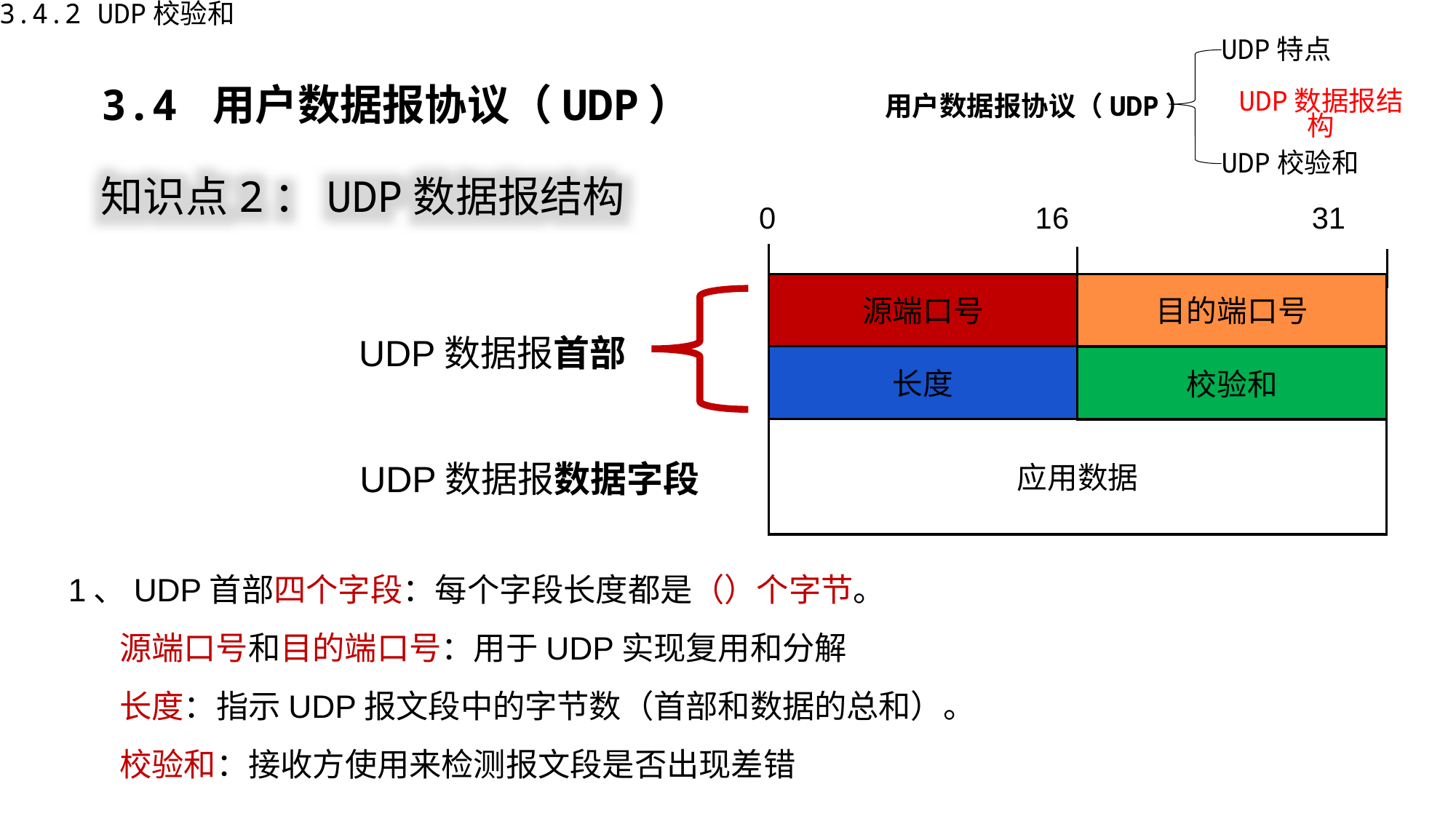

3.4.2 UDP校验和
UDP特点

用户数据报协议（UDP）
UDP数据报结构
UDP校验和
3.4 用户数据报协议（UDP）
知识点2：UDP数据报结构
0                               16                             31
源端口号
目的端口号
长度
校验和
应用数据

UDP数据报首部
UDP数据报数据字段
1、UDP首部四个字段：每个字段长度都是（）个字节。
      源端口号和目的端口号：用于UDP实现复用和分解
      长度：指示UDP报文段中的字节数（首部和数据的总和）。
      校验和：接收方使用来检测报文段是否出现差错